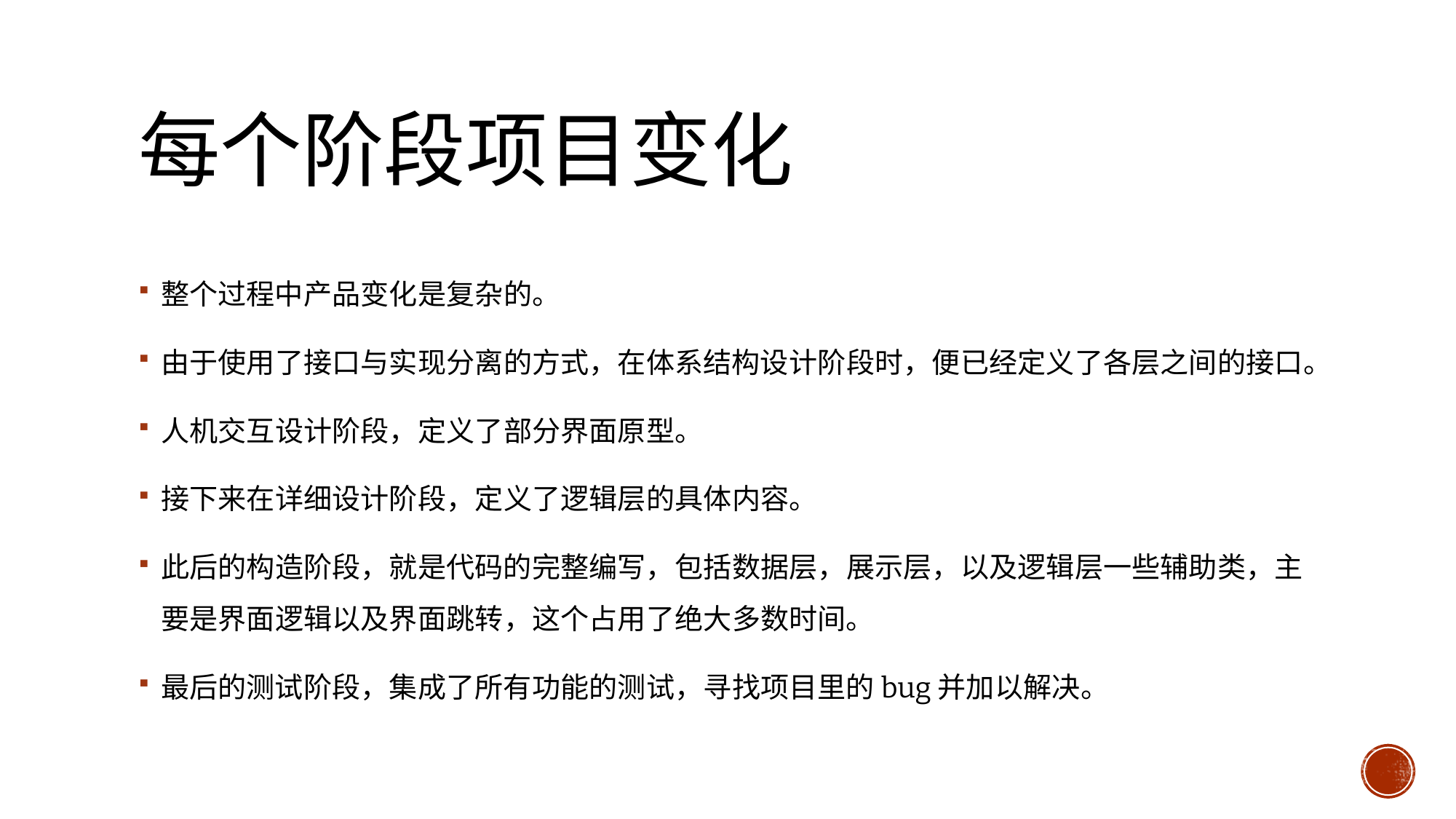

# 每个阶段项目变化
整个过程中产品变化是复杂的。
由于使用了接口与实现分离的方式，在体系结构设计阶段时，便已经定义了各层之间的接口。
人机交互设计阶段，定义了部分界面原型。
接下来在详细设计阶段，定义了逻辑层的具体内容。
此后的构造阶段，就是代码的完整编写，包括数据层，展示层，以及逻辑层一些辅助类，主要是界面逻辑以及界面跳转，这个占用了绝大多数时间。
最后的测试阶段，集成了所有功能的测试，寻找项目里的bug并加以解决。